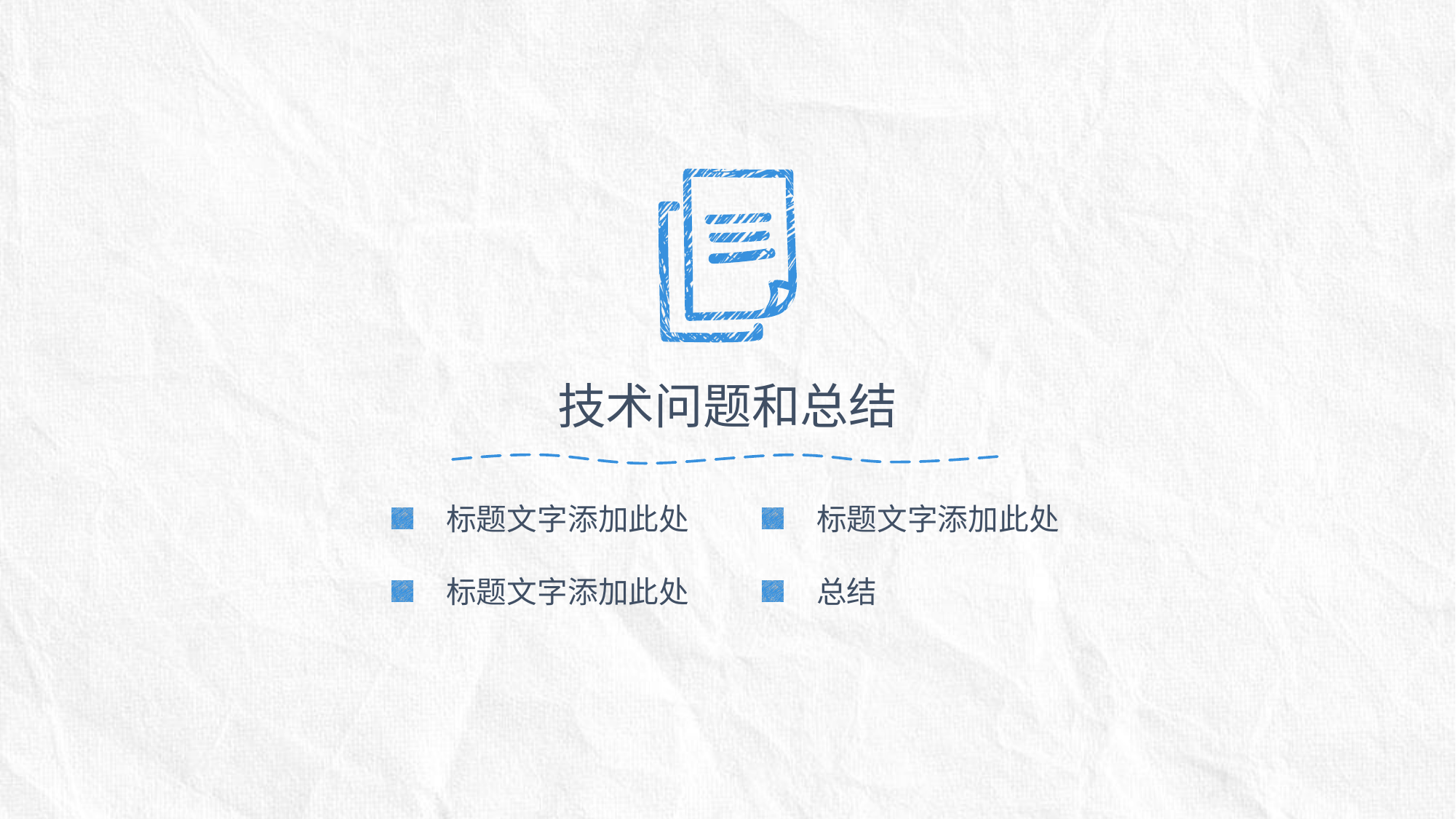

技术问题和总结

标题文字添加此处
标题文字添加此处
标题文字添加此处
总结